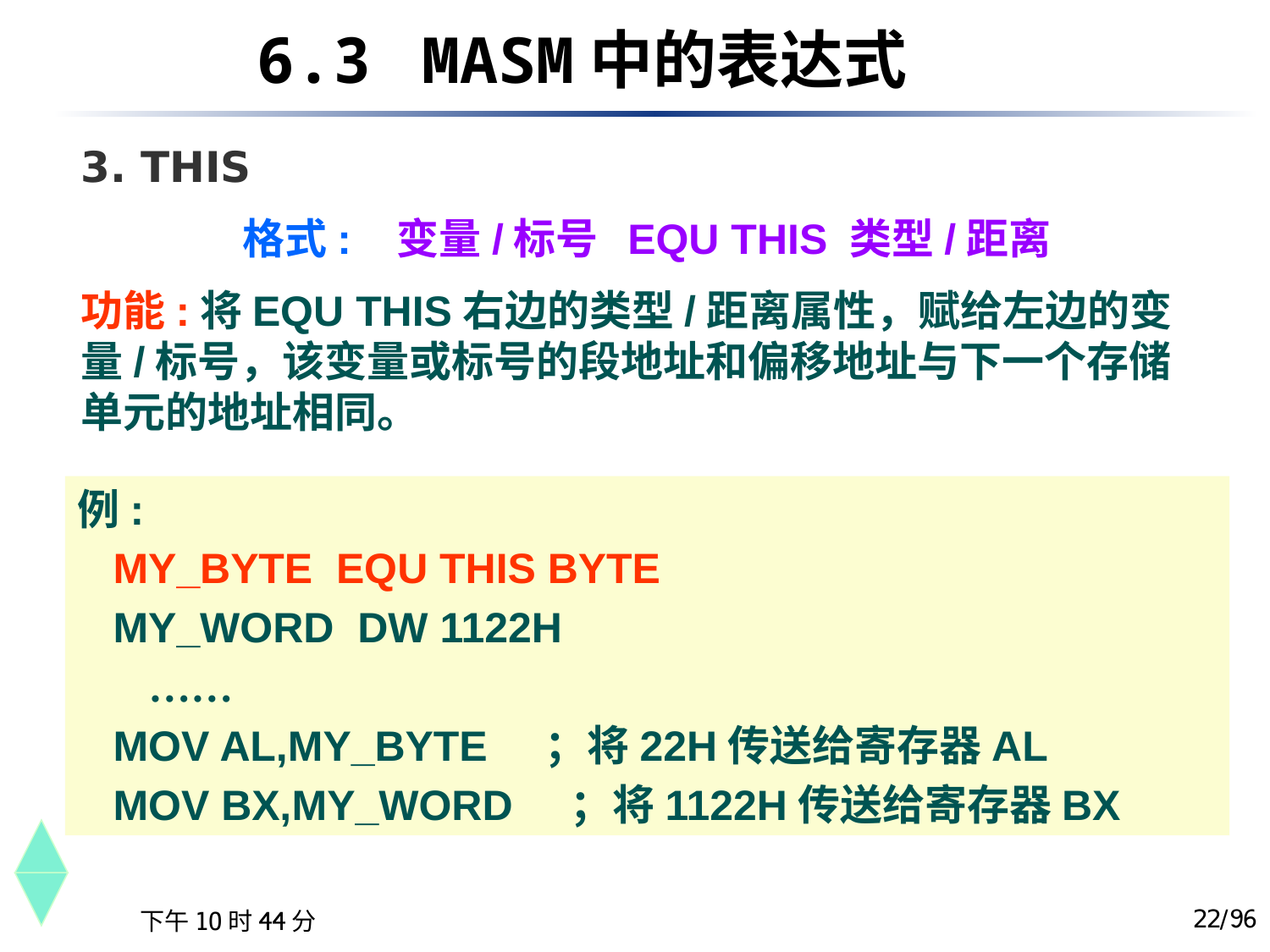

6.3	 MASM中的表达式
3. THIS
格式:   变量/标号  EQU THIS 类型/距离
功能:将EQU THIS右边的类型/距离属性，赋给左边的变量/标号，该变量或标号的段地址和偏移地址与下一个存储单元的地址相同。
例:
   MY_BYTE  EQU THIS BYTE
   MY_WORD  DW 1122H
      ……
   MOV AL,MY_BYTE    ；将22H传送给寄存器AL
   MOV BX,MY_WORD    ；将1122H传送给寄存器BX
22/96
下午10时44分